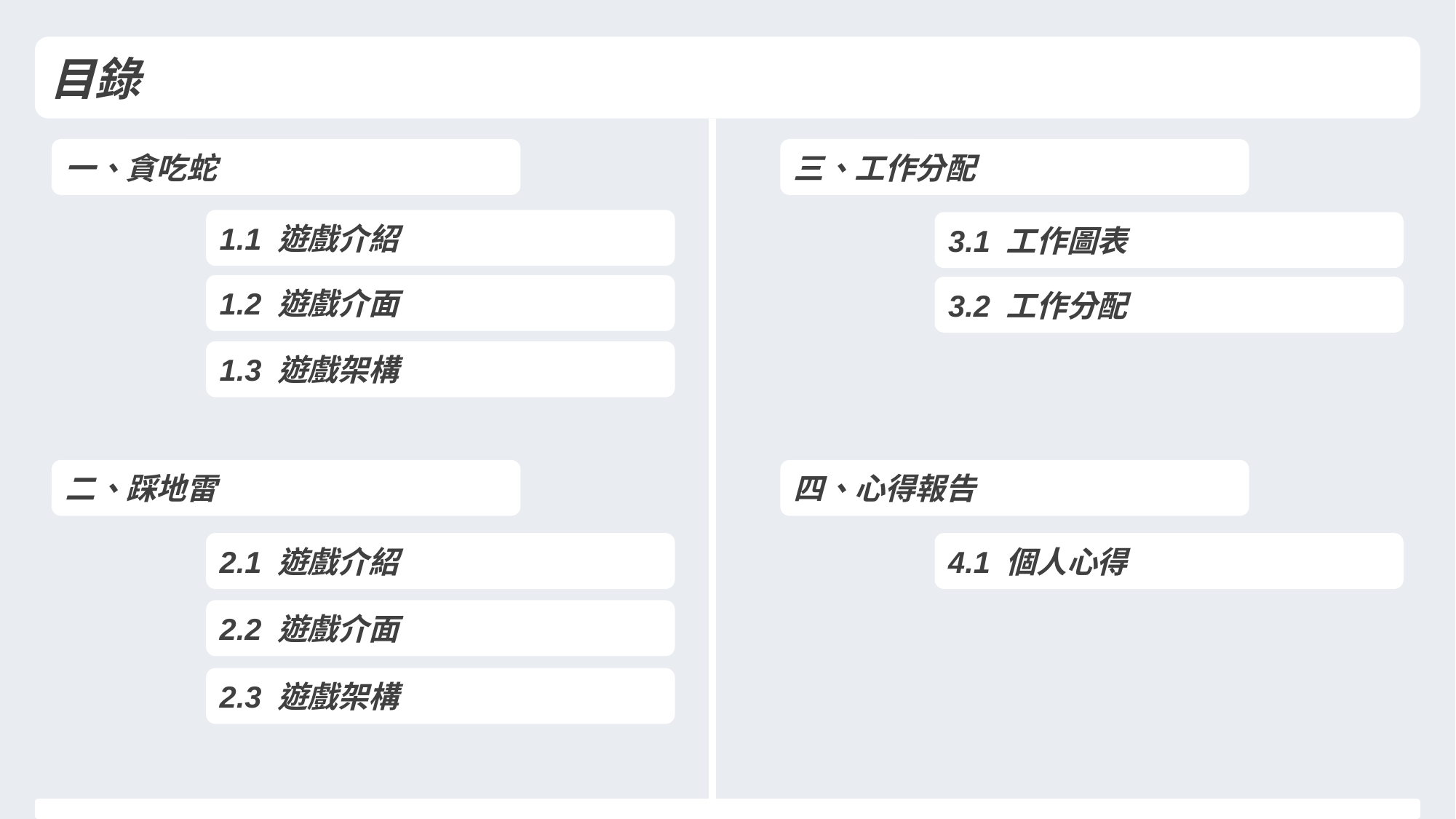

目錄
一、貪吃蛇
三、工作分配
1.1 遊戲介紹
3.1 工作圖表
1.2 遊戲介面
3.2 工作分配
1.3 遊戲架構
二、踩地雷
四、心得報告
2.1 遊戲介紹
4.1 個人心得
2.2 遊戲介面
2.3 遊戲架構